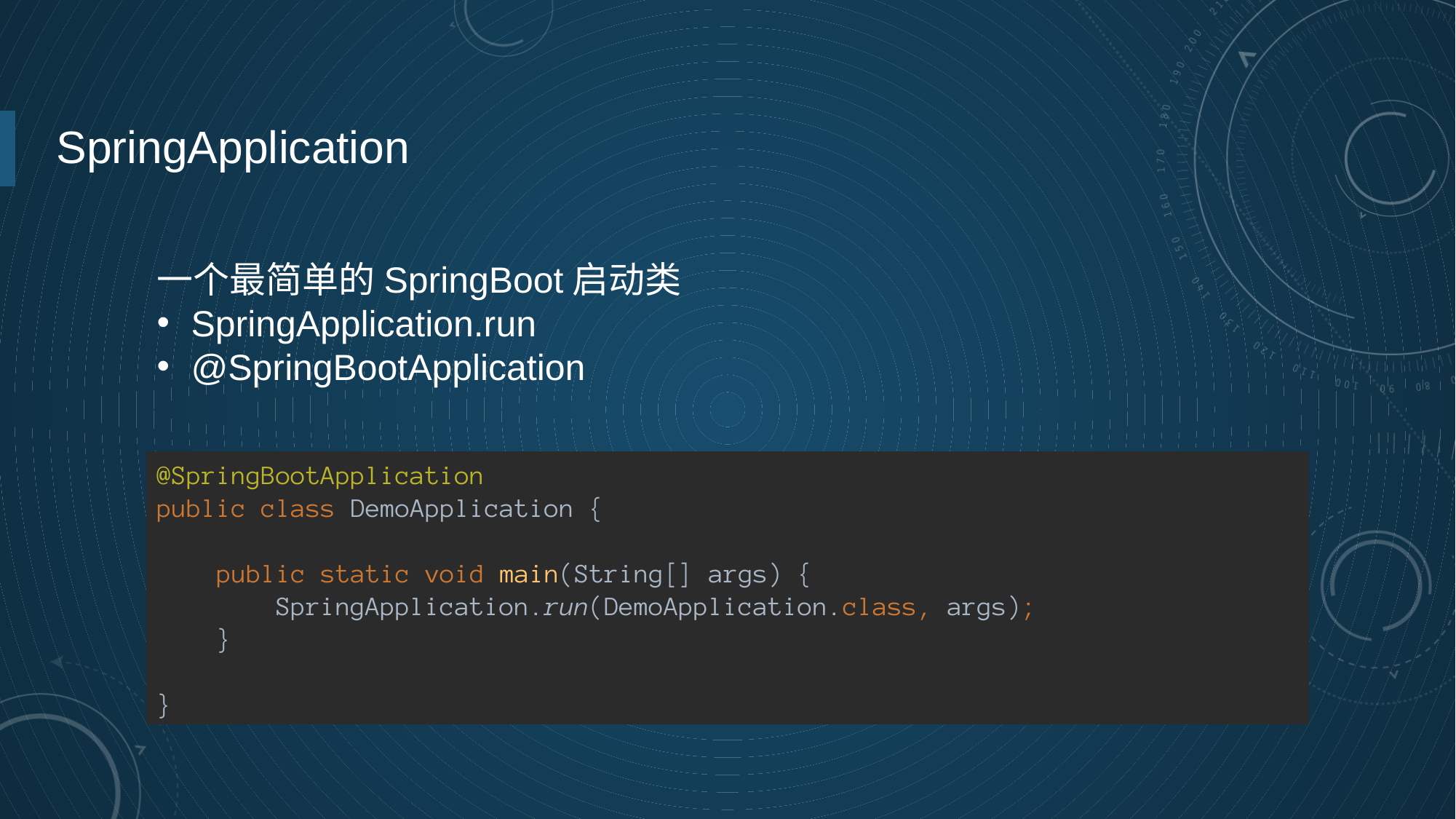

# SpringApplication
一个最简单的SpringBoot启动类
SpringApplication.run
@SpringBootApplication
@SpringBootApplication
public class DemoApplication {
    public static void main(String[] args) {
        SpringApplication.run(DemoApplication.class, args);
    }
}